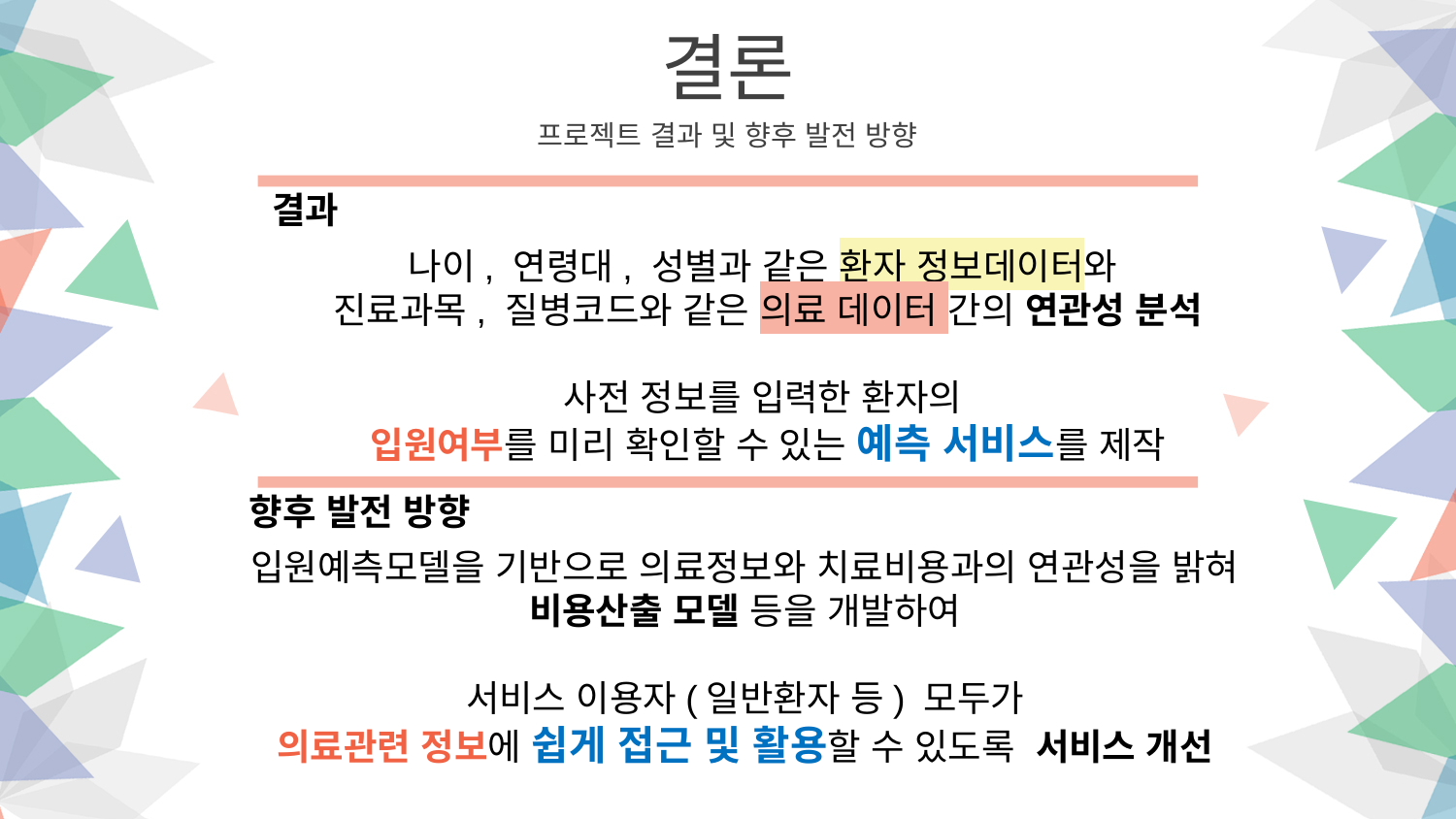

결론
프로젝트 결과 및 향후 발전 방향

결과
나이, 연령대, 성별과 같은 환자 정보데이터와
진료과목, 질병코드와 같은 의료 데이터 간의 연관성 분석

사전 정보를 입력한 환자의
입원여부를 미리 확인할 수 있는 예측 서비스를 제작

향후 발전 방향
입원예측모델을 기반으로 의료정보와 치료비용과의 연관성을 밝혀
비용산출 모델 등을 개발하여

서비스 이용자(일반환자 등) 모두가
의료관련 정보에 쉽게 접근 및 활용할 수 있도록  서비스 개선